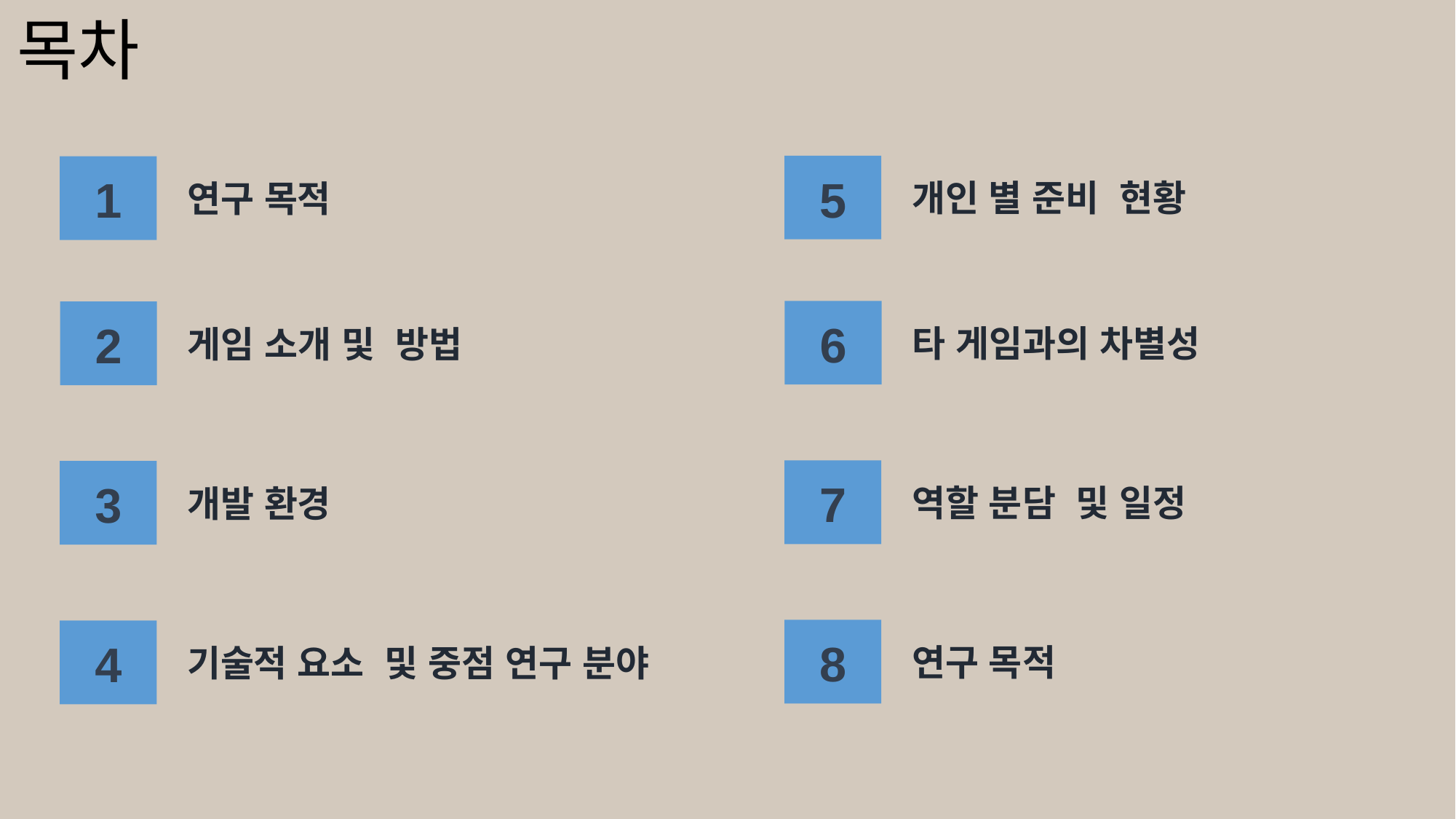

목차

5
개인 별 준비  현황

1
연구 목적

6
타 게임과의 차별성

2
게임 소개 및  방법

7
역할 분담  및 일정

3
개발 환경

8
연구 목적

4
기술적 요소  및 중점 연구 분야